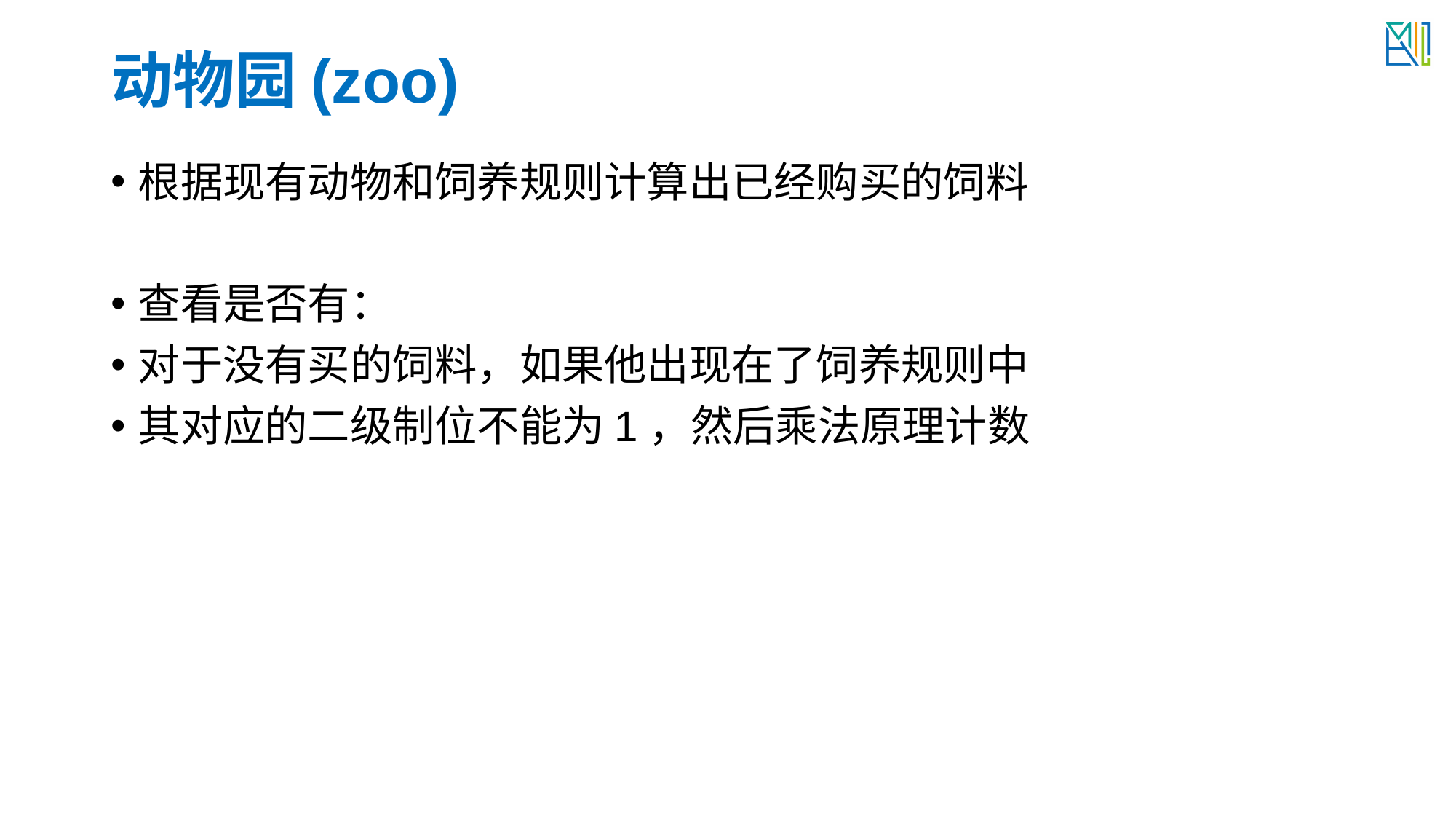

# 动物园(zoo)
根据现有动物和饲养规则计算出已经购买的饲料

查看是否有：
对于没有买的饲料，如果他出现在了饲养规则中
其对应的二级制位不能为1，然后乘法原理计数